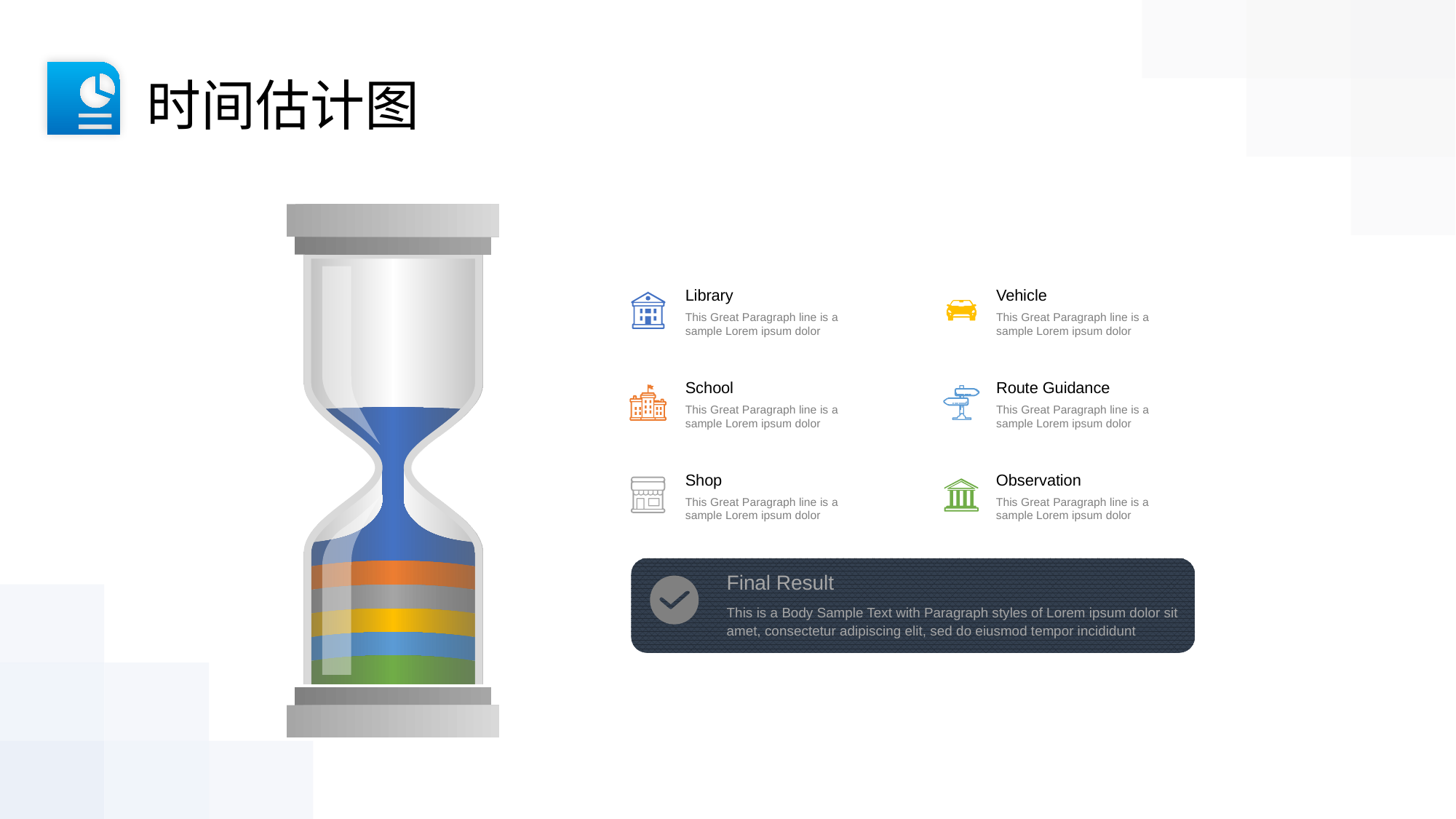

时间估计图

Library
This Great Paragraph line is a sample Lorem ipsum dolor
Vehicle
This Great Paragraph line is a sample Lorem ipsum dolor

School
This Great Paragraph line is a sample Lorem ipsum dolor
Route Guidance
This Great Paragraph line is a sample Lorem ipsum dolor

Shop
This Great Paragraph line is a sample Lorem ipsum dolor
Observation
This Great Paragraph line is a sample Lorem ipsum dolor

Final Result

This is a Body Sample Text with Paragraph styles of Lorem ipsum dolor sit amet, consectetur adipiscing elit, sed do eiusmod tempor incididunt